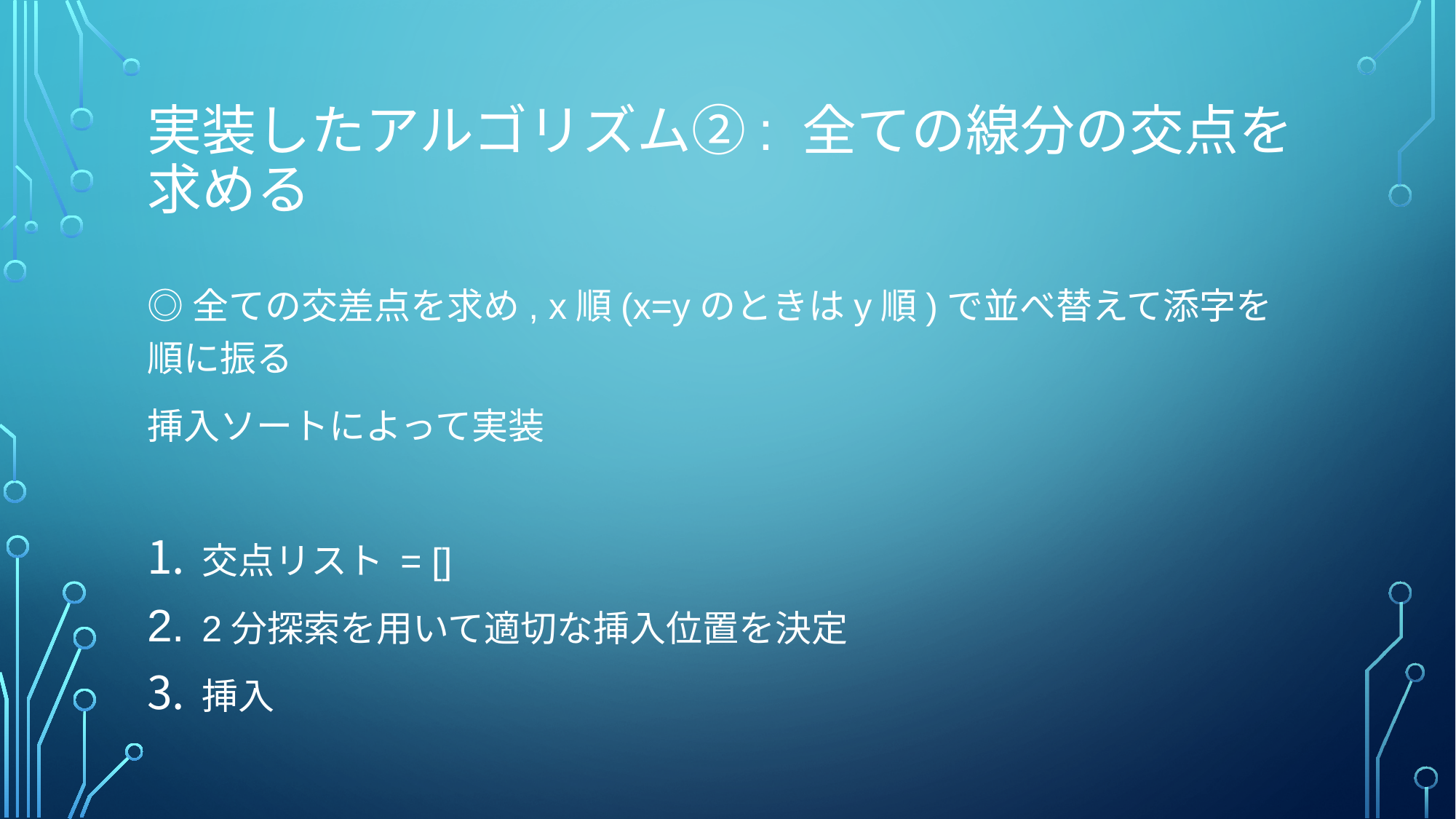

# 実装したアルゴリズム②: 全ての線分の交点を求める
◎全ての交差点を求め, x順(x=yのときはy順)で並べ替えて添字を順に振る
挿入ソートによって実装

交点リスト = []
2分探索を用いて適切な挿入位置を決定
挿入